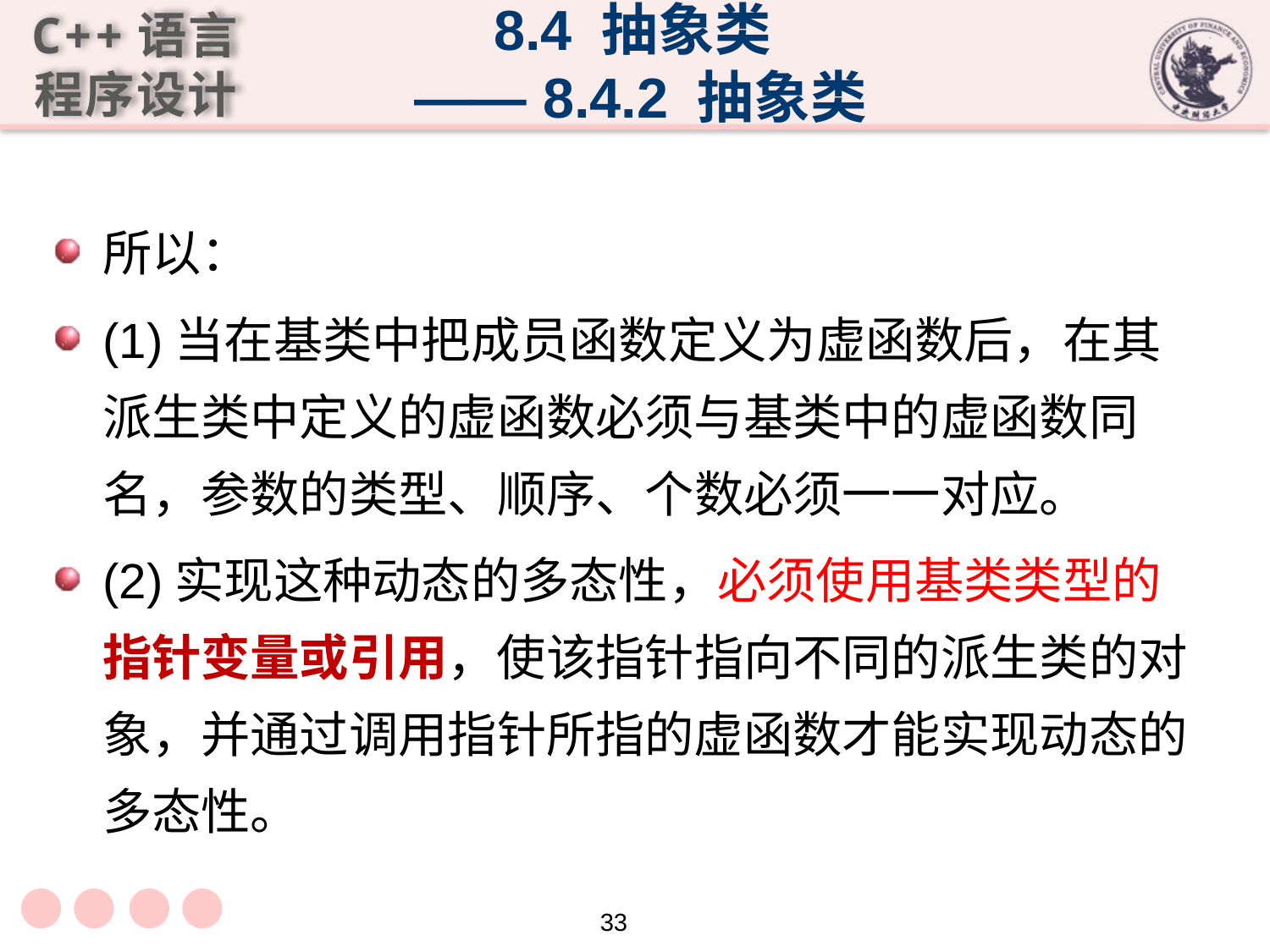

8.4 抽象类
 —— 8.4.2 抽象类
所以：
(1)当在基类中把成员函数定义为虚函数后，在其派生类中定义的虚函数必须与基类中的虚函数同名，参数的类型、顺序、个数必须一一对应。
(2)实现这种动态的多态性，必须使用基类类型的指针变量或引用，使该指针指向不同的派生类的对象，并通过调用指针所指的虚函数才能实现动态的多态性。
33